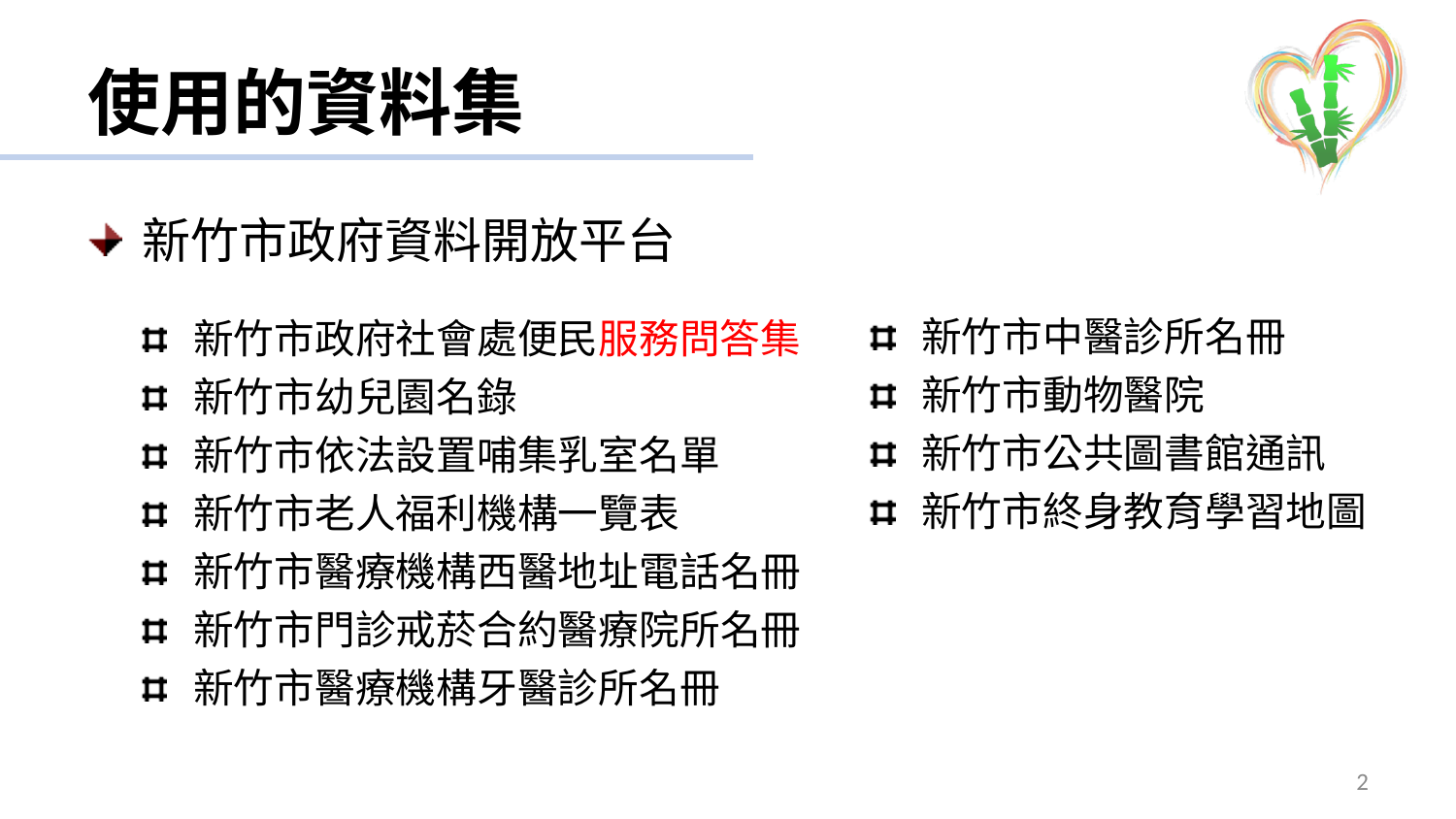

# 使用的資料集
新竹市政府資料開放平台
新竹市中醫診所名冊
新竹市動物醫院
新竹市公共圖書館通訊
新竹市終身教育學習地圖
新竹市政府社會處便民服務問答集
新竹市幼兒園名錄
新竹市依法設置哺集乳室名單
新竹市老人福利機構一覽表
新竹市醫療機構西醫地址電話名冊
新竹市門診戒菸合約醫療院所名冊
新竹市醫療機構牙醫診所名冊
2